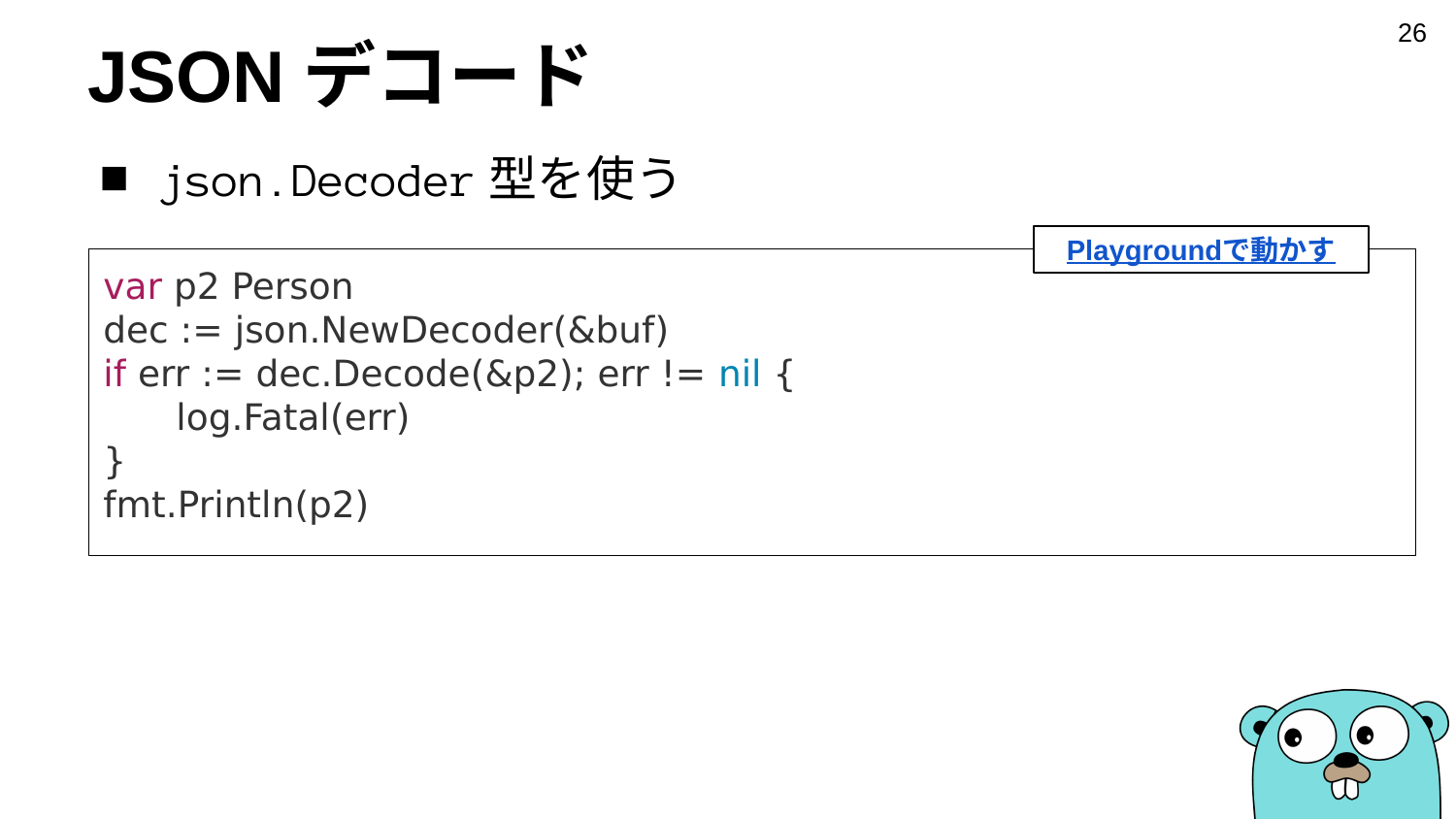

26
# JSONデコード
json.Decoder型を使う
Playgroundで動かす
var p2 Person
dec := json.NewDecoder(&buf)
if err := dec.Decode(&p2); err != nil {
log.Fatal(err)
}
fmt.Println(p2)